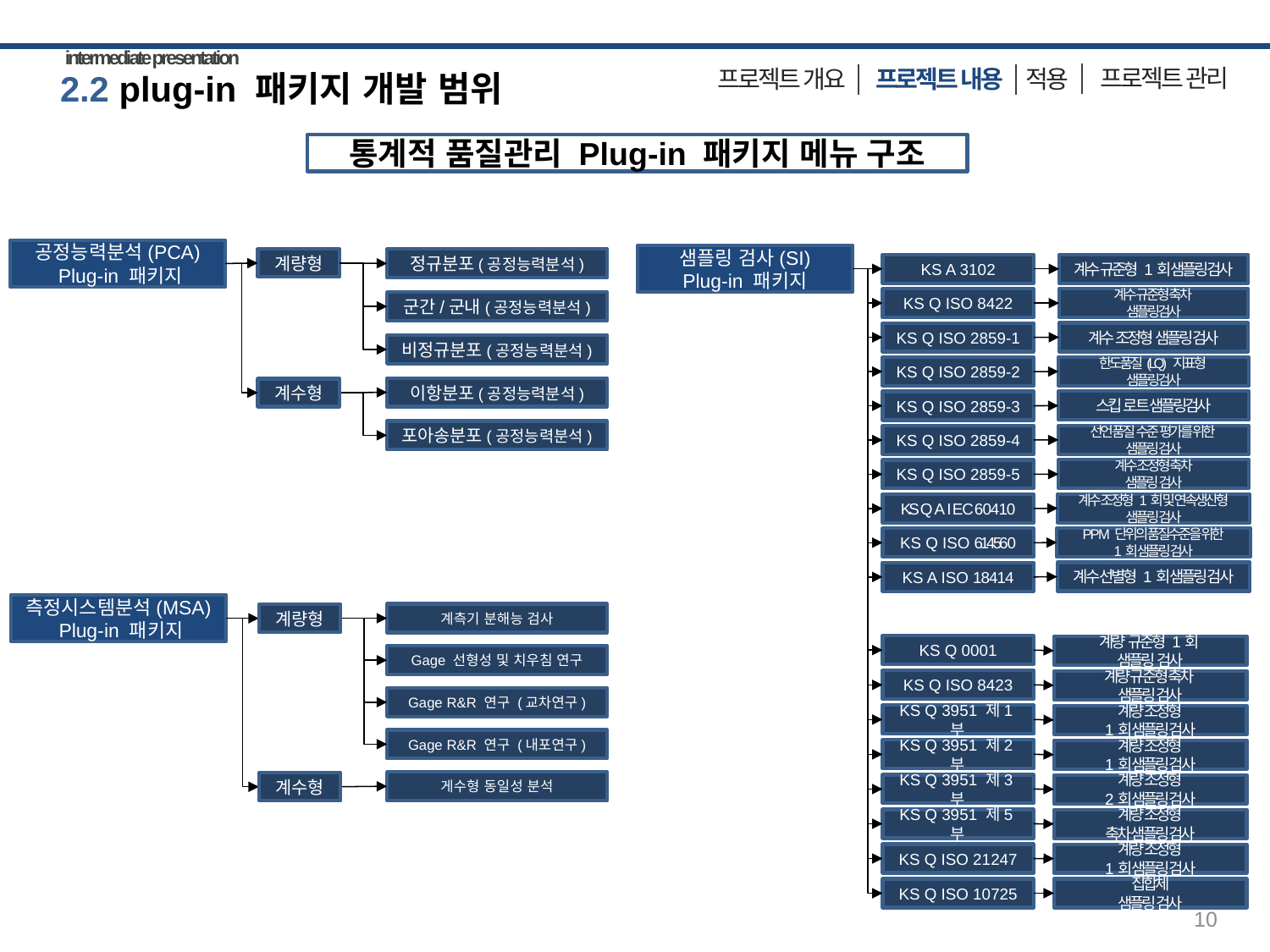

intermediate presentation
프로젝트 관리
적용
 프로젝트 내용
프로젝트 개요

2.2 plug-in 패키지 개발 범위

통계적 품질관리 Plug-in 패키지 메뉴 구조
공정능력분석(PCA)
 Plug-in 패키지
샘플링 검사(SI)
Plug-in 패키지
KS A 3102
계수 규준형 1회 샘플링검사
계수 규준형 축차
샘플링검사
KS Q ISO 8422
계수  조정형  샘플링 검사
KS Q ISO 2859-1
한도품질(LQ)  지표형
샘플링검사
KS Q ISO 2859-2
스킵  로트 샘플링검사
KS Q ISO 2859-3
선언 품질  수준  평가를 위한
샘플링 검사
KS Q ISO 2859-4
계수 조정형 축차
샘플링  검사
KS Q ISO 2859-5
계수 조정형 1회 및 연속생산형
샘플링 검사
KS  Q   A   I  E C  6 0 4 1 0
P P M 단위의 품질수준을 위한
1회 샘플링 검사
KS Q ISO 61456 0
계수 선별형 1회 샘플링 검사
KS A ISO 1 8 4 1 4
KS Q 0001
계량 규준형 1회
샘플링  검사
KS Q ISO 8423
계량 규준형 축차
샘플링 검사
KS Q 3951 제1부
계량 조정형
1회 샘플링 검사
KS Q 3951 제2부
계량 조정형
1회 샘플링 검사
KS Q 3951 제3부
계량 조정형
2회 샘플링 검사
KS Q 3951 제5부
계량 조정형
축차 샘플링 검사
KS Q ISO 21247
계량 조정형
1회 샘플링 검사
KS Q ISO 10725
집합체
샘플링 검사
계량형
정규분포(공정능력분석)
군간/군내(공정능력분석)
비정규분포(공정능력분석)
이항분포(공정능력분석)
포아송분포(공정능력분석)
계수형
측정시스템분석(MSA)
 Plug-in 패키지
계측기 분해능 검사
계량형
Gage 선형성 및 치우침 연구
Gage R&R 연구 (교차연구)
Gage R&R 연구 (내포연구)
게수형 동일성 분석
계수형
10